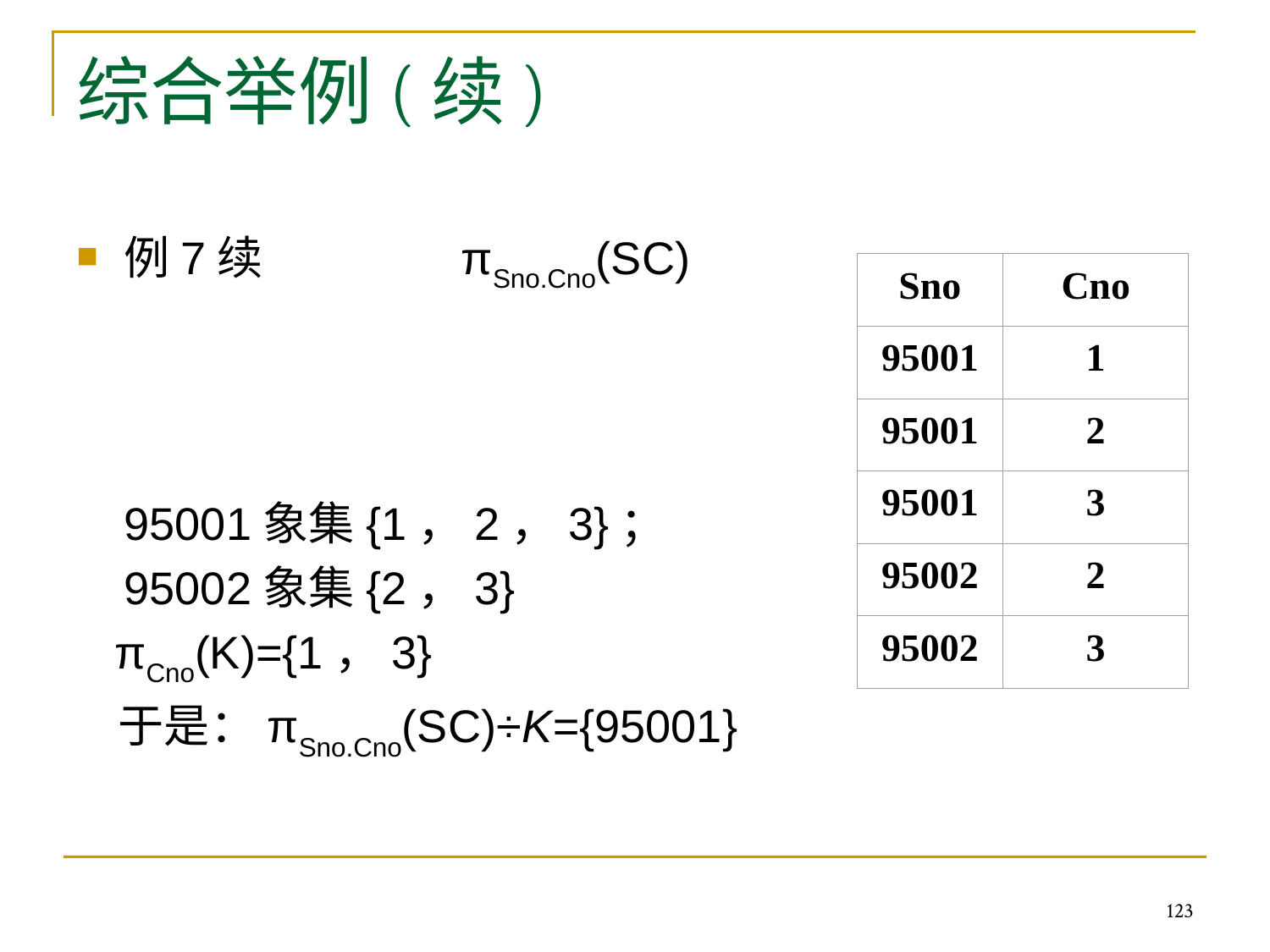

# 综合举例(续)
例7续                  πSno.Cno(SC)

	95001象集{1，2，3}；
	95002象集{2，3}
   πCno(K)={1，3}
   于是：πSno.Cno(SC)÷K={95001}

Sno

Cno

95001

1

95001

2

95001

3

95002

2

95002

3

123